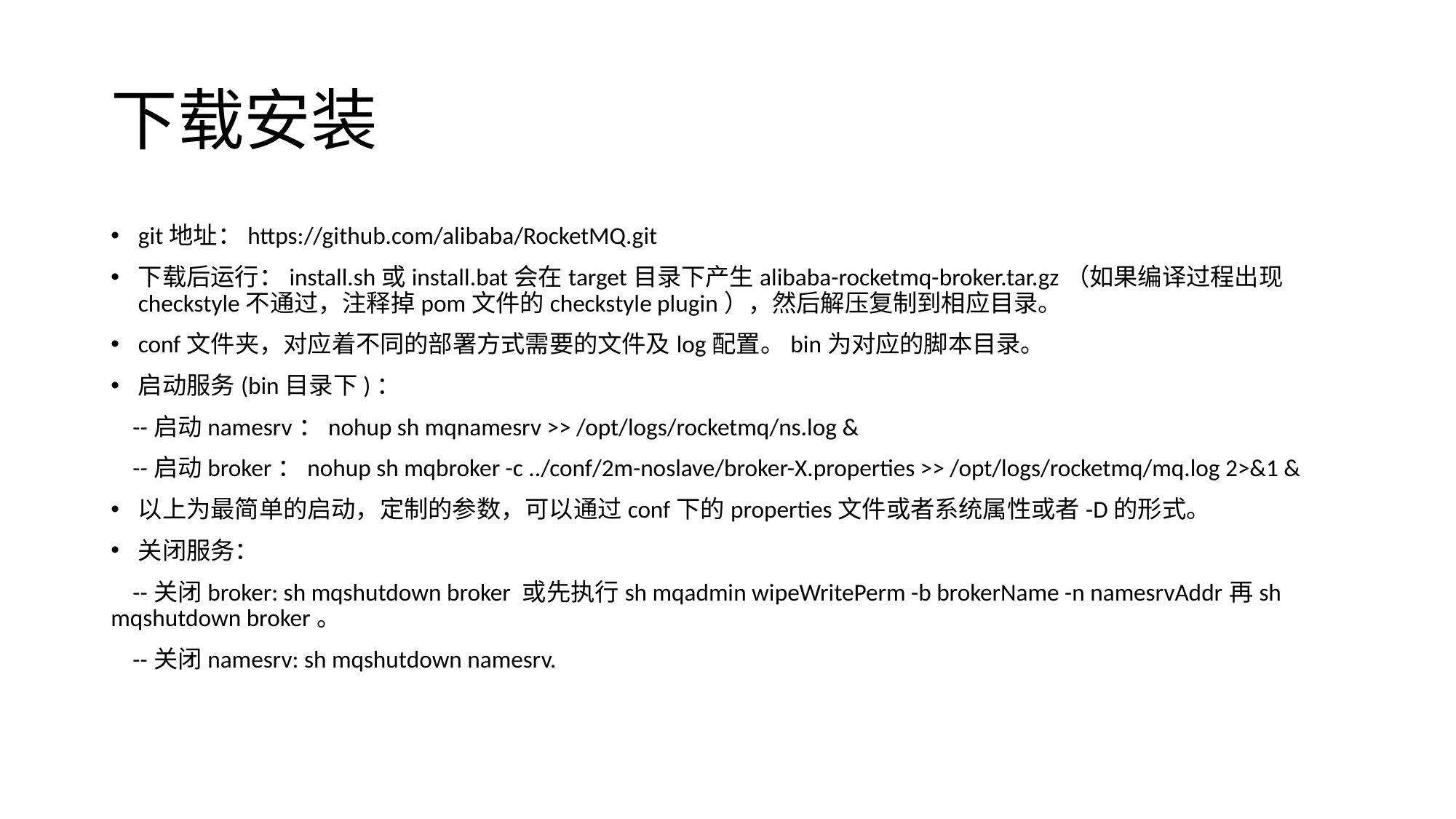

# 下载安装
git地址：https://github.com/alibaba/RocketMQ.git
下载后运行：install.sh或install.bat会在target目录下产生alibaba-rocketmq-broker.tar.gz（如果编译过程出现checkstyle不通过，注释掉pom文件的checkstyle plugin），然后解压复制到相应目录。
conf文件夹，对应着不同的部署方式需要的文件及log配置。bin为对应的脚本目录。
启动服务(bin目录下)：
    --启动namesrv：nohup sh mqnamesrv >> /opt/logs/rocketmq/ns.log &
    --启动broker：nohup sh mqbroker -c ../conf/2m-noslave/broker-X.properties >> /opt/logs/rocketmq/mq.log 2>&1 &
以上为最简单的启动，定制的参数，可以通过conf下的properties文件或者系统属性或者-D的形式。
关闭服务：
    --关闭broker: sh mqshutdown broker 或先执行sh mqadmin wipeWritePerm -b brokerName -n namesrvAddr再sh mqshutdown broker。
    --关闭namesrv: sh mqshutdown namesrv.